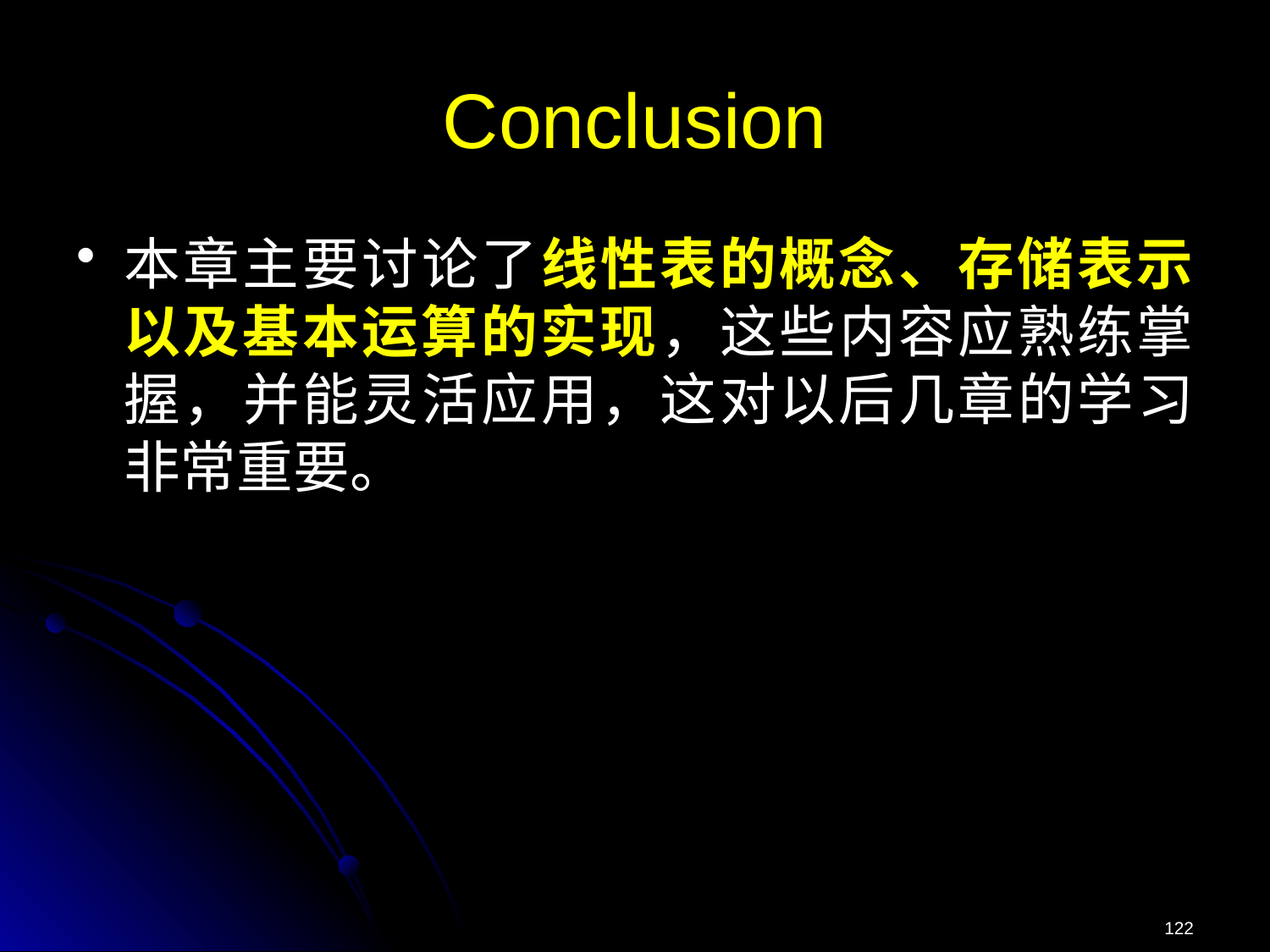

# Conclusion
本章主要讨论了线性表的概念、存储表示以及基本运算的实现，这些内容应熟练掌握，并能灵活应用，这对以后几章的学习非常重要。

122